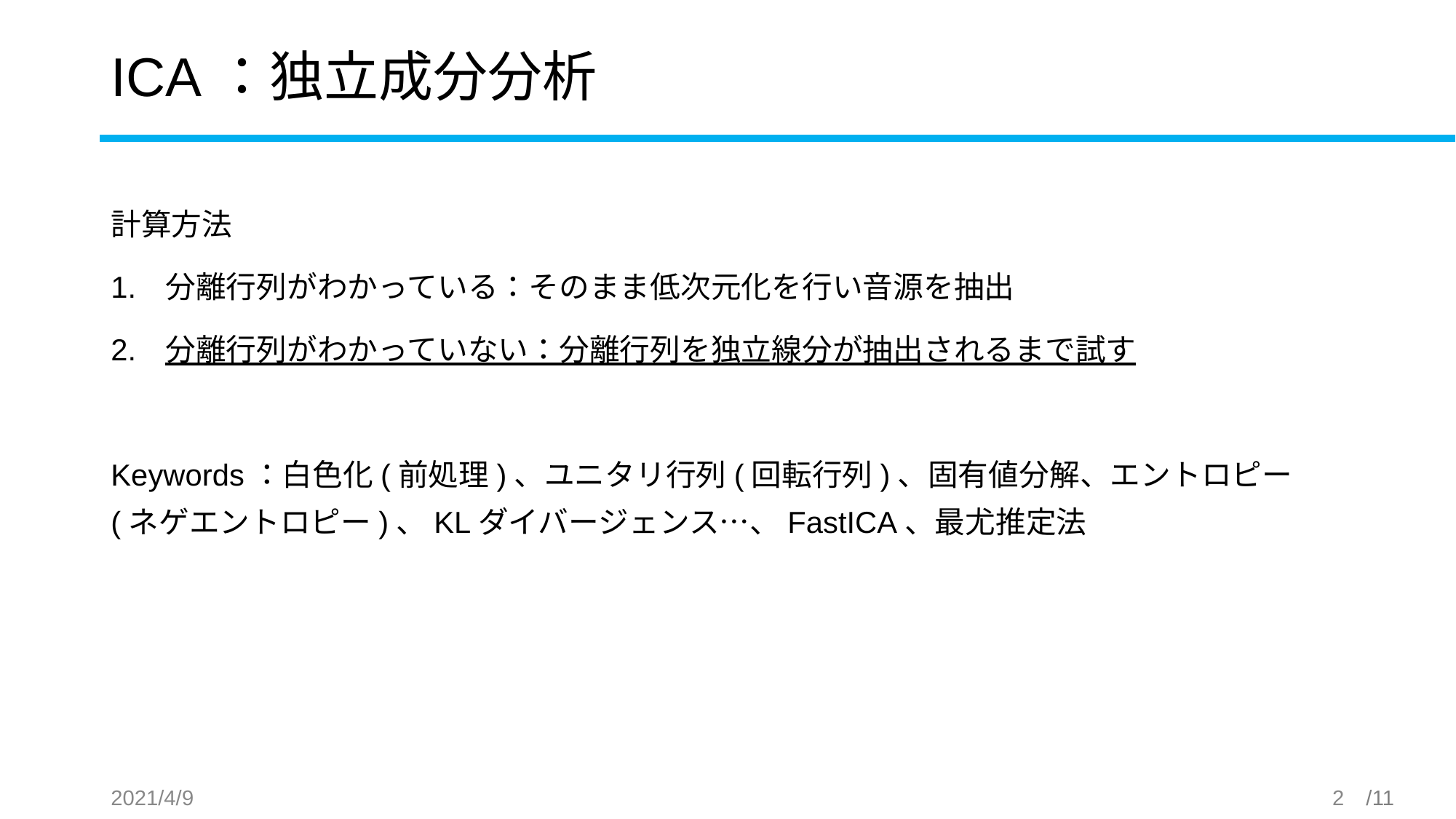

# ICA：独立成分分析
計算方法
分離行列がわかっている：そのまま低次元化を行い音源を抽出
分離行列がわかっていない：分離行列を独立線分が抽出されるまで試す

Keywords：白色化(前処理)、ユニタリ行列(回転行列)、固有値分解、エントロピー(ネゲエントロピー)、KLダイバージェンス…、FastICA、最尤推定法
2021/4/9
2